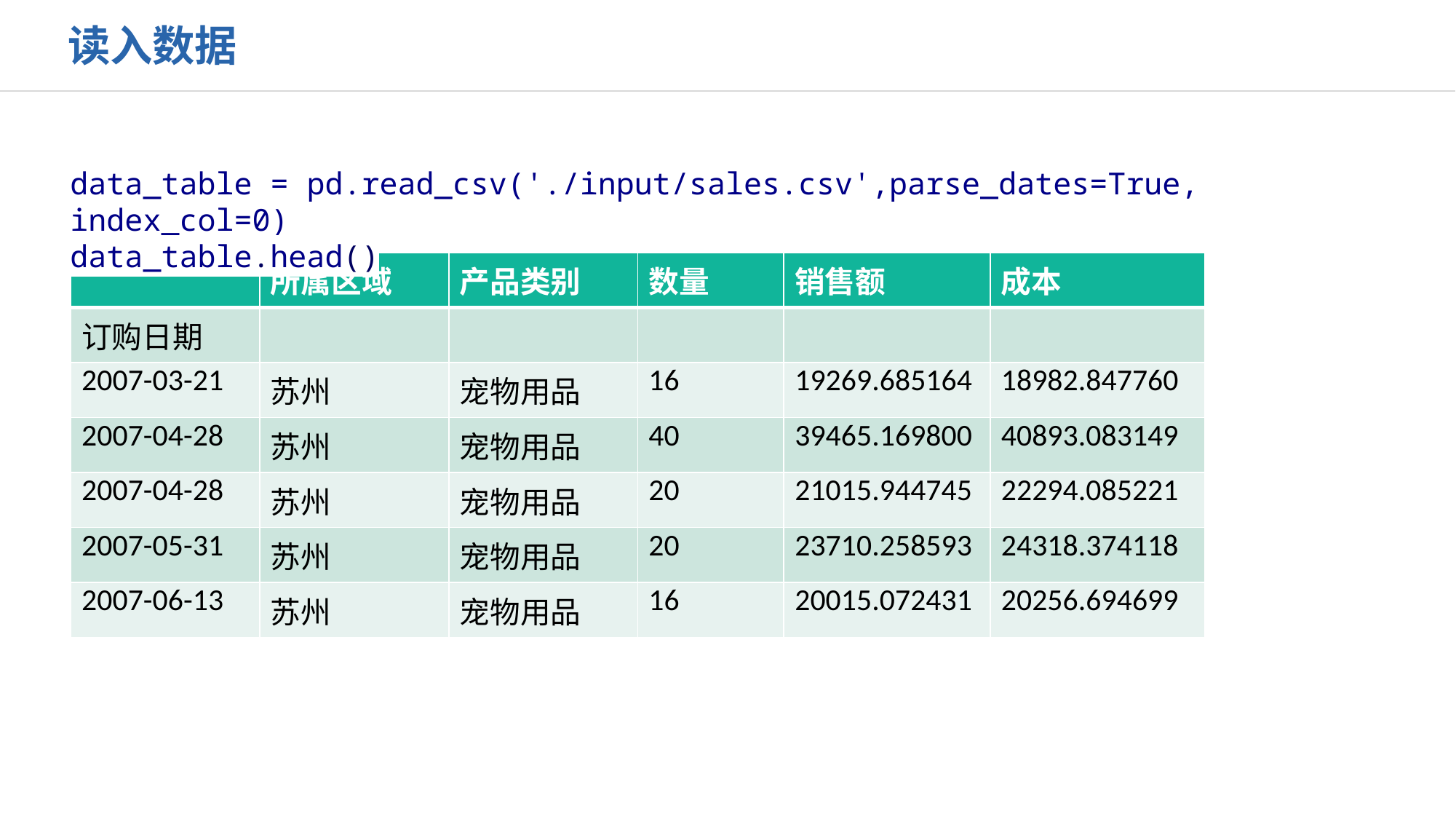

读入数据

data_table = pd.read_csv('./input/sales.csv',parse_dates=True, index_col=0)
data_table.head()
|  | 所属区域 | 产品类别 | 数量 | 销售额 | 成本 |
| --- | --- | --- | --- | --- | --- |
| 订购日期 |  |  |  |  |  |
| 2007-03-21 | 苏州 | 宠物用品 | 16 | 19269.685164 | 18982.847760 |
| 2007-04-28 | 苏州 | 宠物用品 | 40 | 39465.169800 | 40893.083149 |
| 2007-04-28 | 苏州 | 宠物用品 | 20 | 21015.944745 | 22294.085221 |
| 2007-05-31 | 苏州 | 宠物用品 | 20 | 23710.258593 | 24318.374118 |
| 2007-06-13 | 苏州 | 宠物用品 | 16 | 20015.072431 | 20256.694699 |